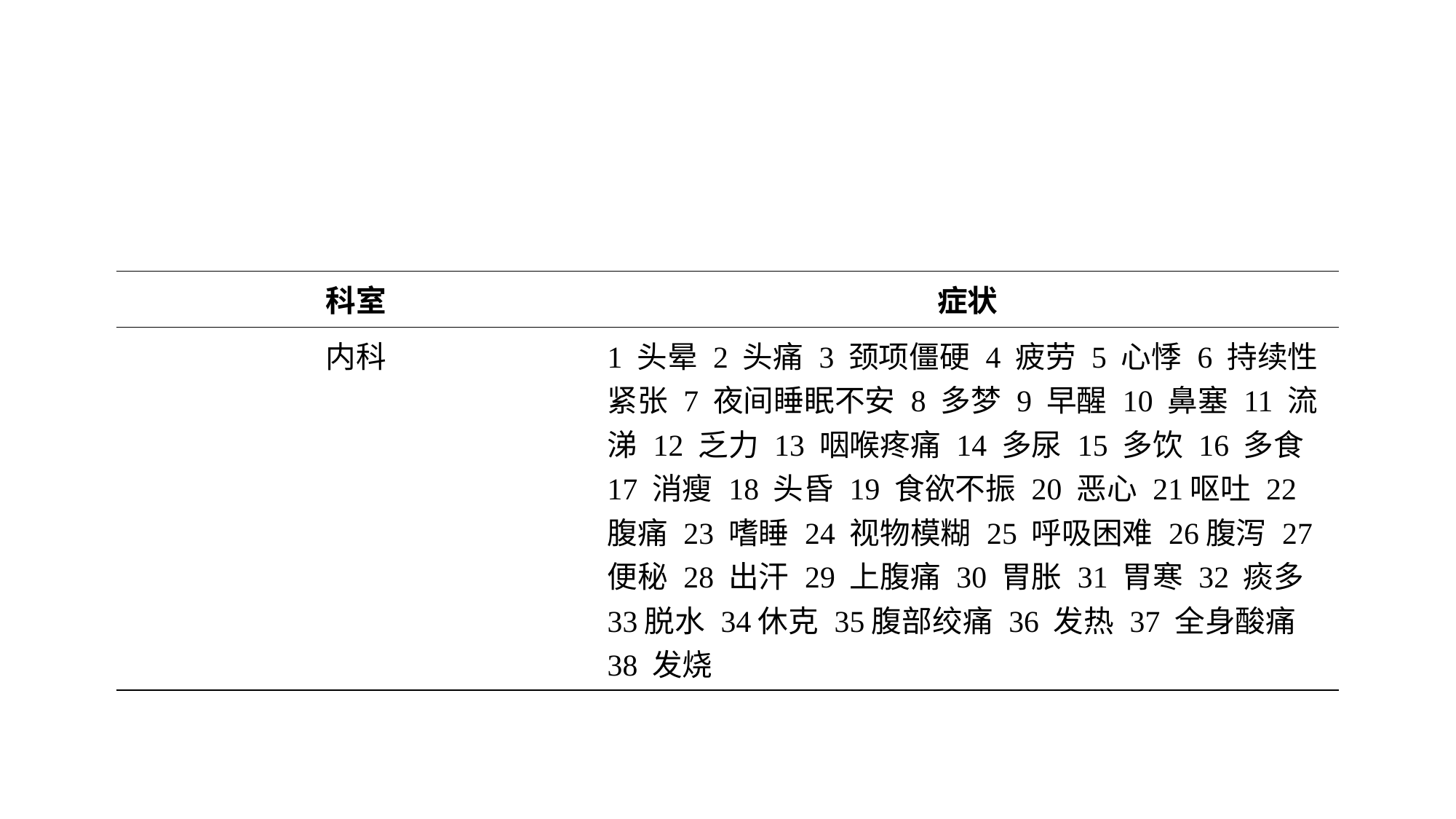

| 科室 | 症状 |
| --- | --- |
| 内科 | 1 头晕 2 头痛 3 颈项僵硬 4 疲劳 5 心悸 6 持续性紧张 7 夜间睡眠不安 8 多梦 9 早醒 10 鼻塞 11 流涕 12 乏力 13 咽喉疼痛 14 多尿 15 多饮 16 多食 17 消瘦 18 头昏 19 食欲不振 20 恶心 21呕吐 22 腹痛 23 嗜睡 24 视物模糊 25 呼吸困难 26腹泻 27 便秘 28 出汗 29 上腹痛 30 胃胀 31 胃寒 32 痰多 33脱水 34休克 35腹部绞痛 36 发热 37 全身酸痛 38 发烧 |